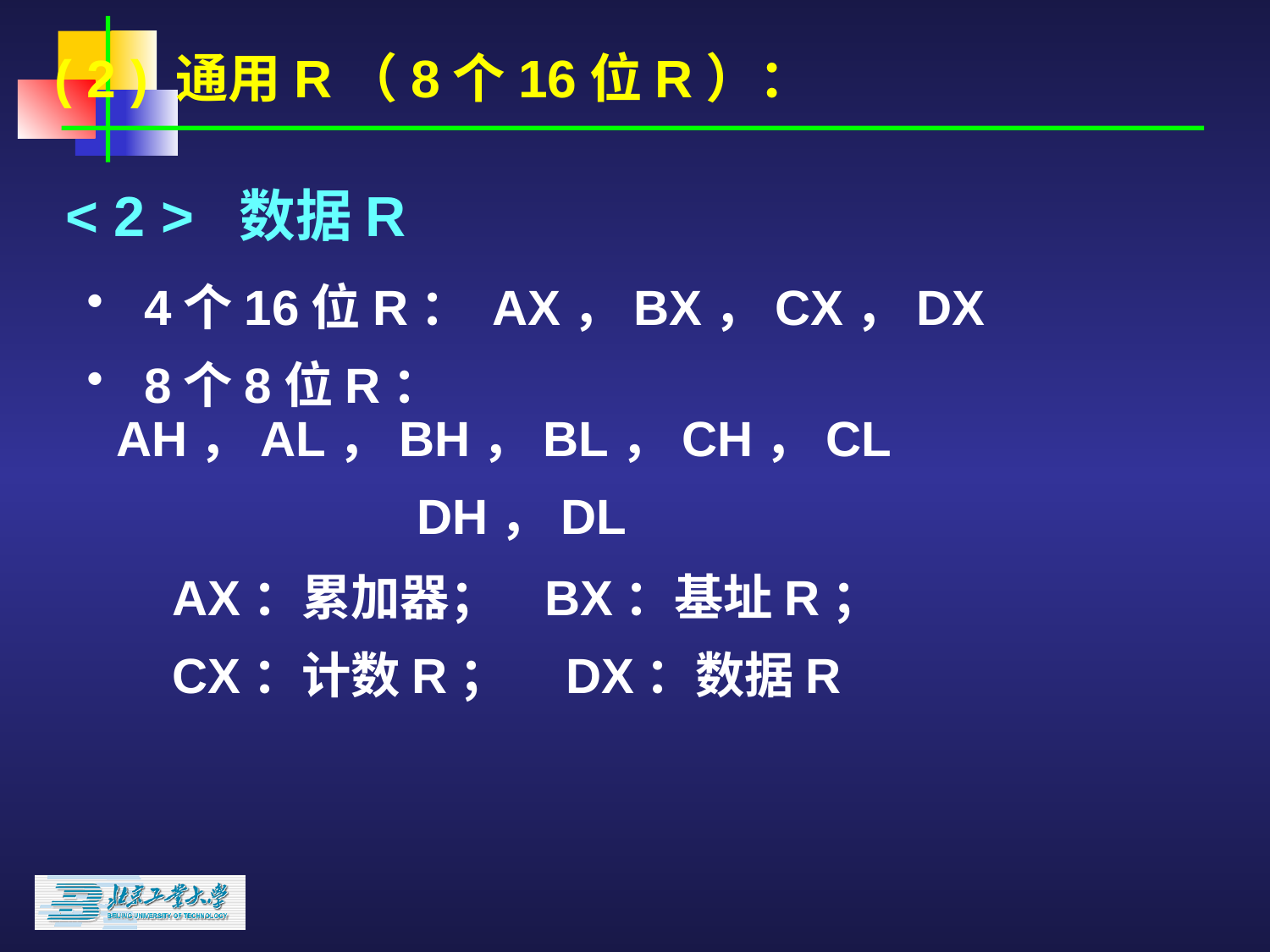

( 2 ) 通用R（8个16位R）：
< 2 >  数据R
  4个16位R： AX，BX，CX，DX
  8个8位R：   AH，AL，BH，BL，CH，CL
                        DH，DL
AX：累加器；   BX：基址R；
CX：计数R；    DX：数据R